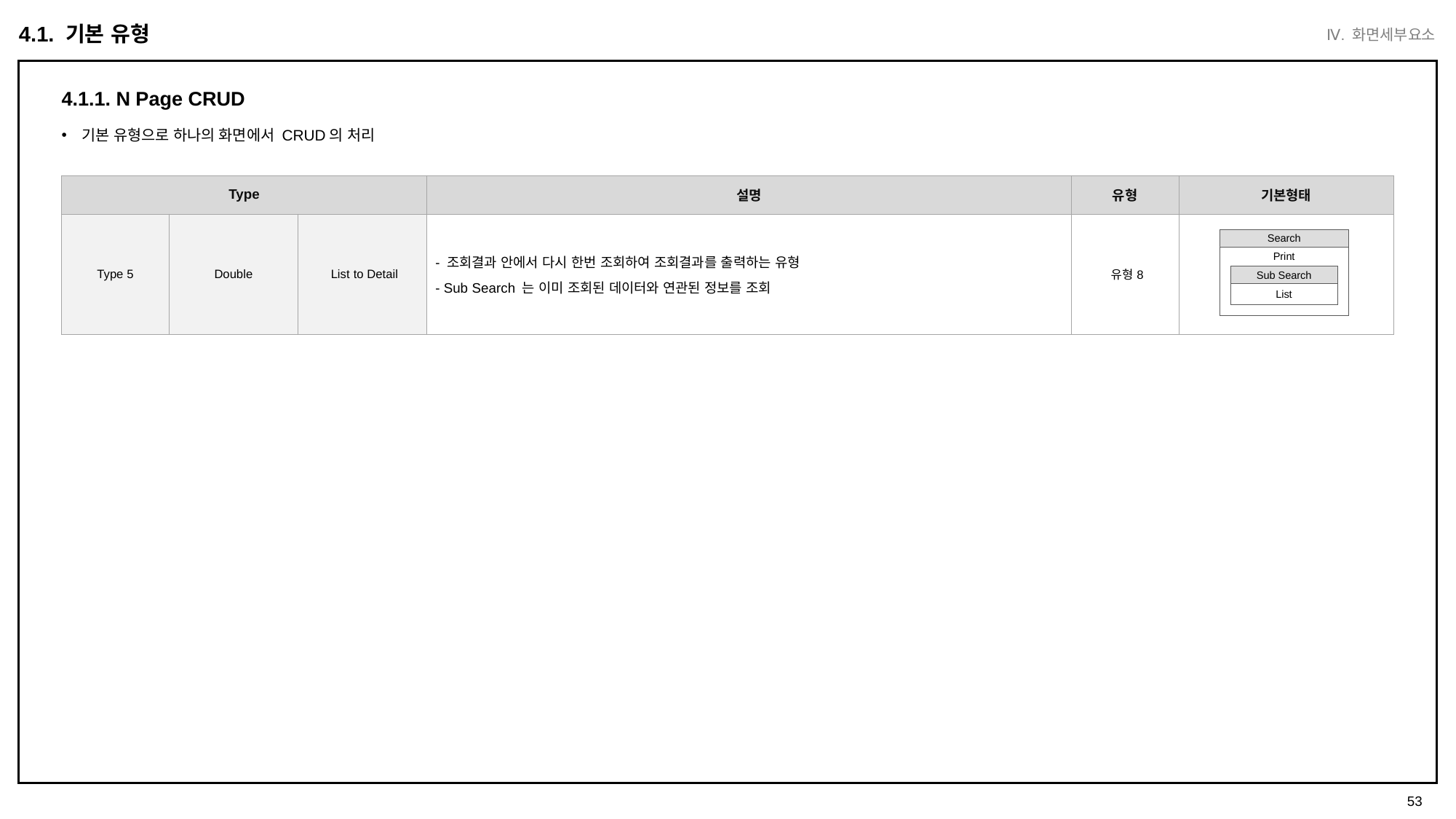

Ⅳ. 화면세부요소
4.1. 기본 유형
4.1.1. N Page CRUD
기본 유형으로 하나의 화면에서 CRUD의 처리
| Type |  |  | 설명 | 유형 | 기본형태 |
| --- | --- | --- | --- | --- | --- |
| Type 5 | Double | List to Detail | - 조회결과 안에서 다시 한번 조회하여 조회결과를 출력하는 유형 - Sub Search 는 이미 조회된 데이터와 연관된 정보를 조회 | 유형8 |  |
Search
Print

Sub Search
List